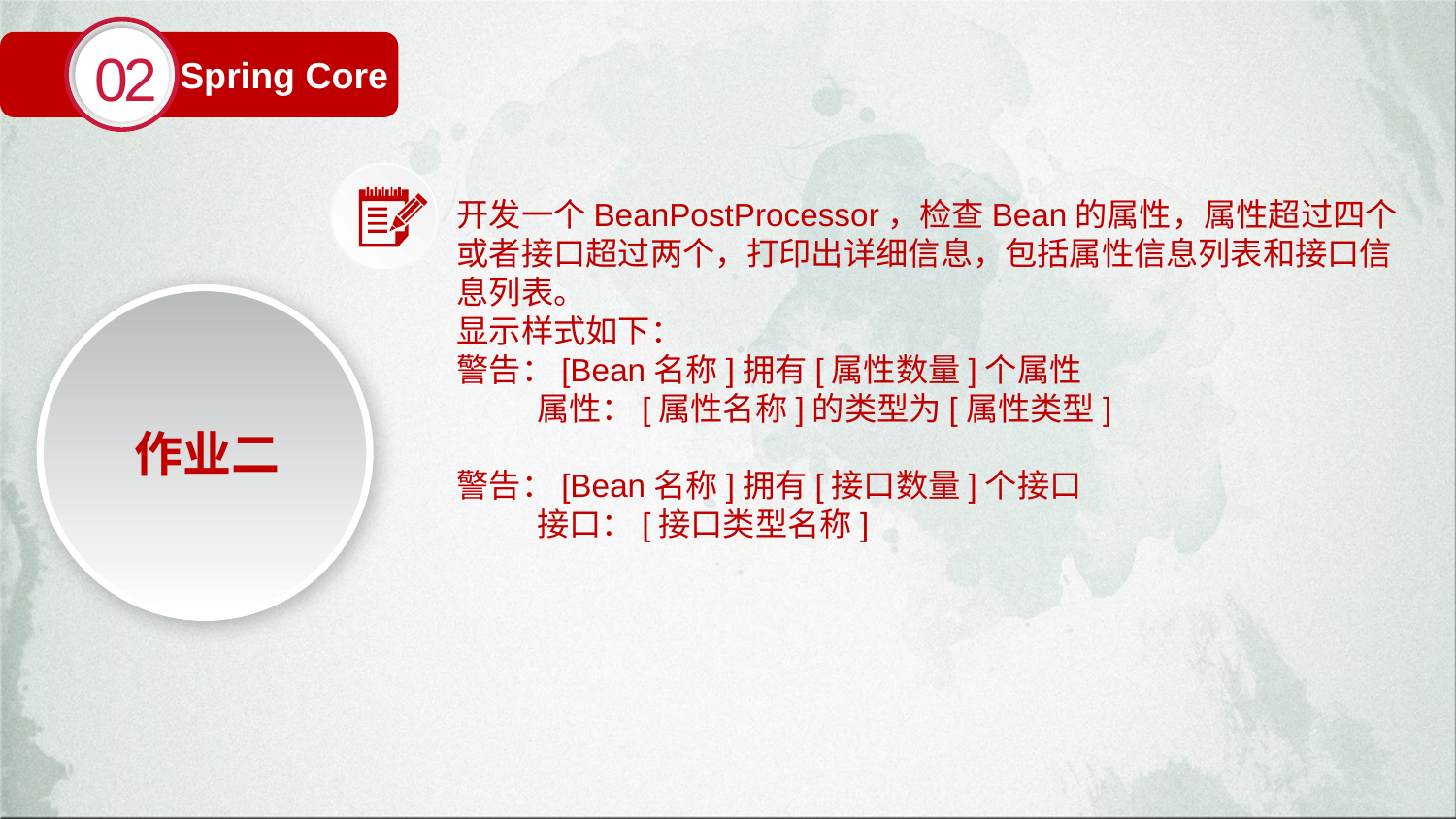

02

Spring Core

开发一个BeanPostProcessor，检查Bean的属性，属性超过四个或者接口超过两个，打印出详细信息，包括属性信息列表和接口信息列表。
显示样式如下：
警告：[Bean名称]拥有[属性数量]个属性
          属性：[属性名称]的类型为[属性类型]

警告：[Bean名称]拥有[接口数量]个接口
          接口：[接口类型名称]

作业二